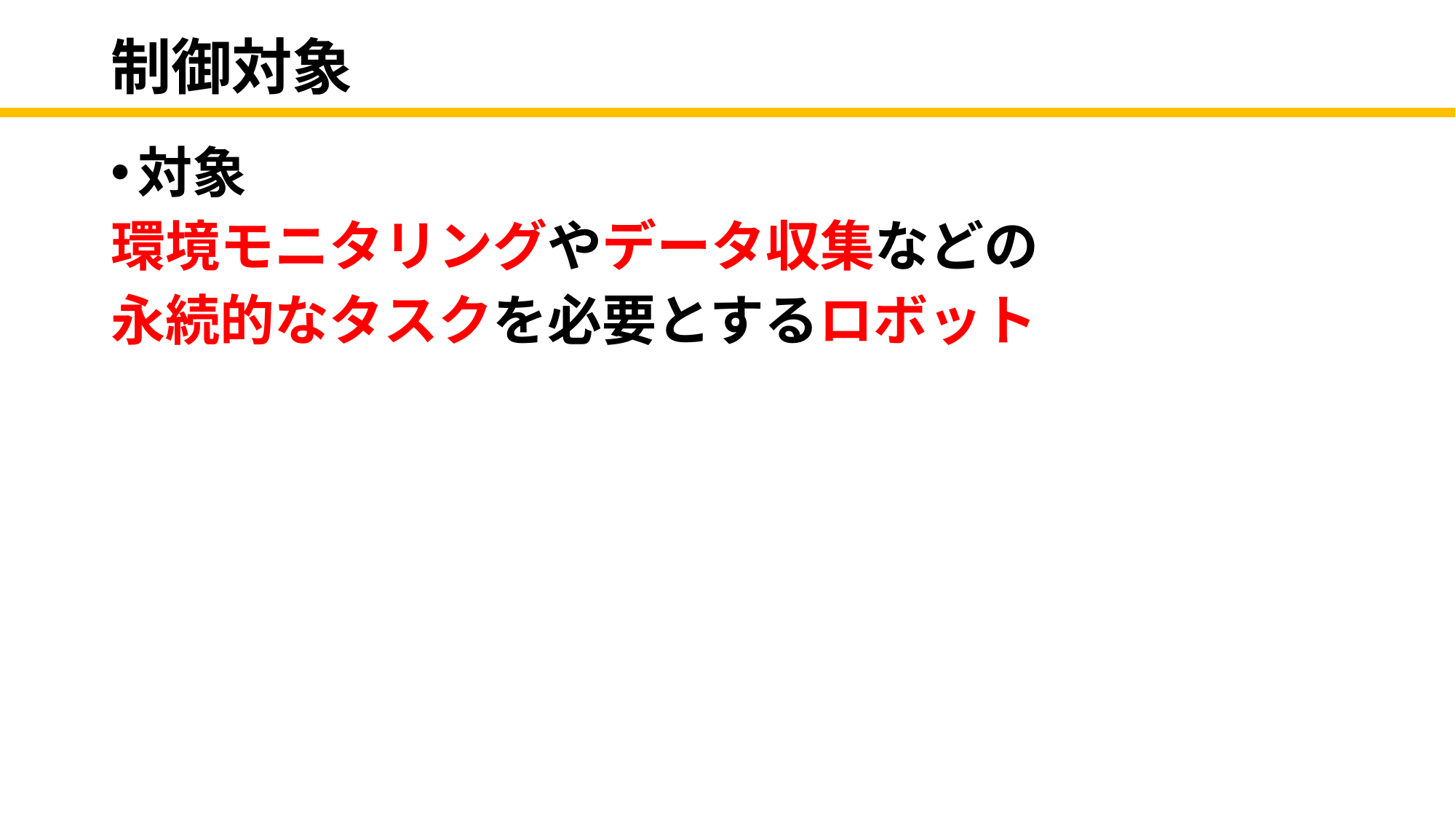

# 制御対象
対象
環境モニタリングやデータ収集などの
永続的なタスクを必要とするロボット